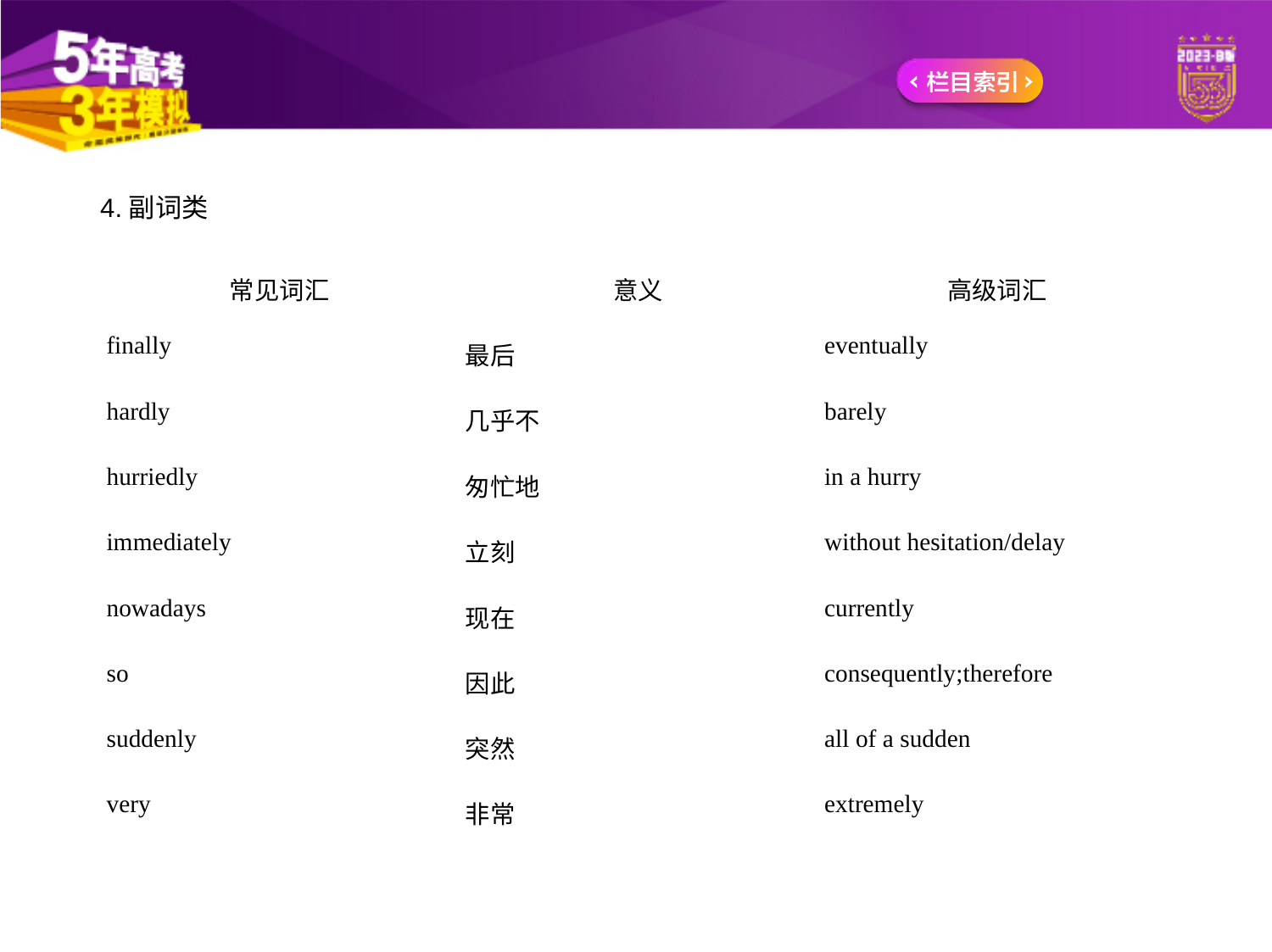

4.副词类
| 常见词汇 | 意义 | 高级词汇 |
| --- | --- | --- |
| finally | 最后 | eventually |
| hardly | 几乎不 | barely |
| hurriedly | 匆忙地 | in a hurry |
| immediately | 立刻 | without hesitation/delay |
| nowadays | 现在 | currently |
| so | 因此 | consequently;therefore |
| suddenly | 突然 | all of a sudden |
| very | 非常 | extremely |